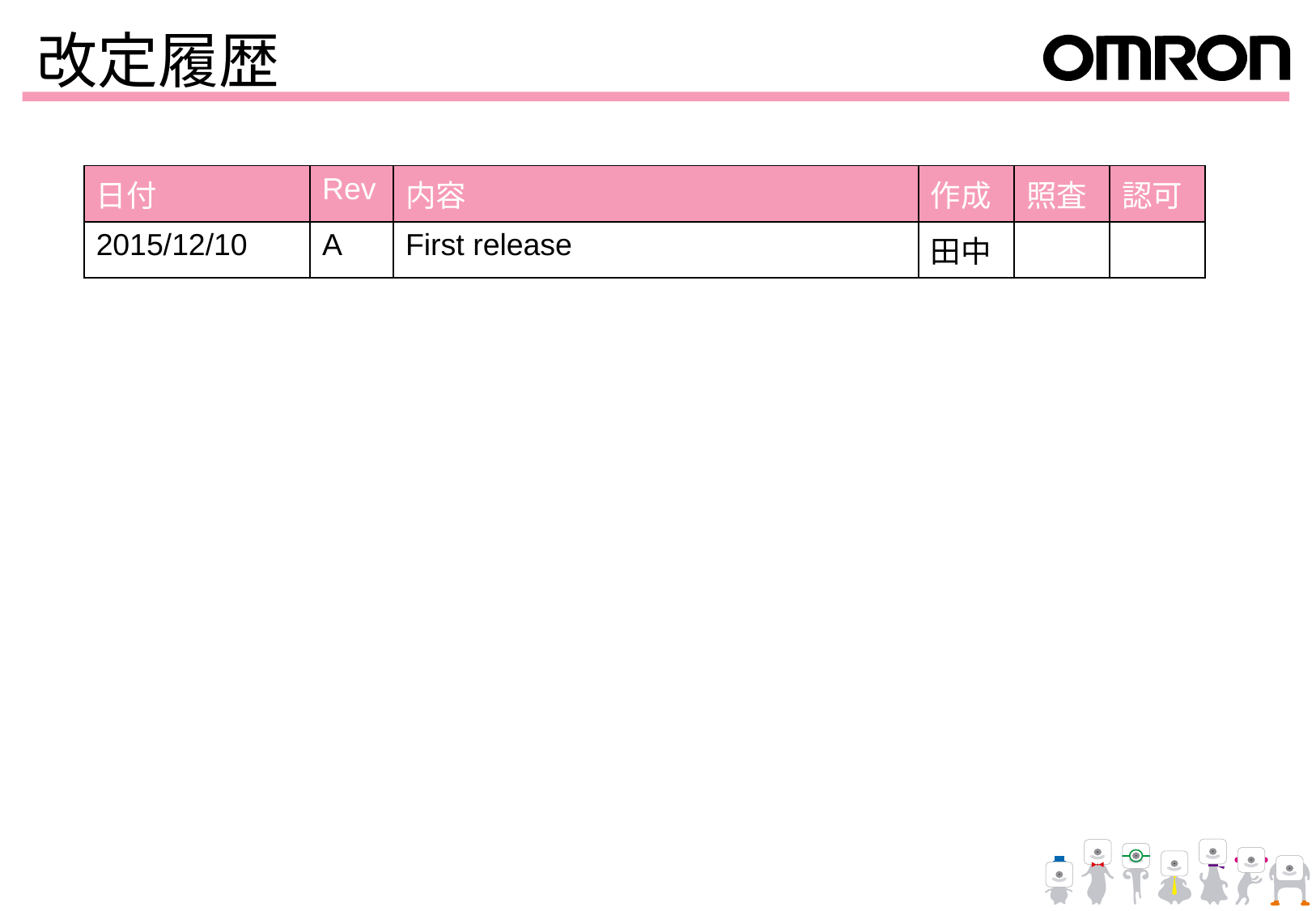

# 改定履歴
| 日付 | Rev | 内容 | 作成 | 照査 | 認可 |
| --- | --- | --- | --- | --- | --- |
| 2015/12/10 | A | First release | 田中 |  |  |